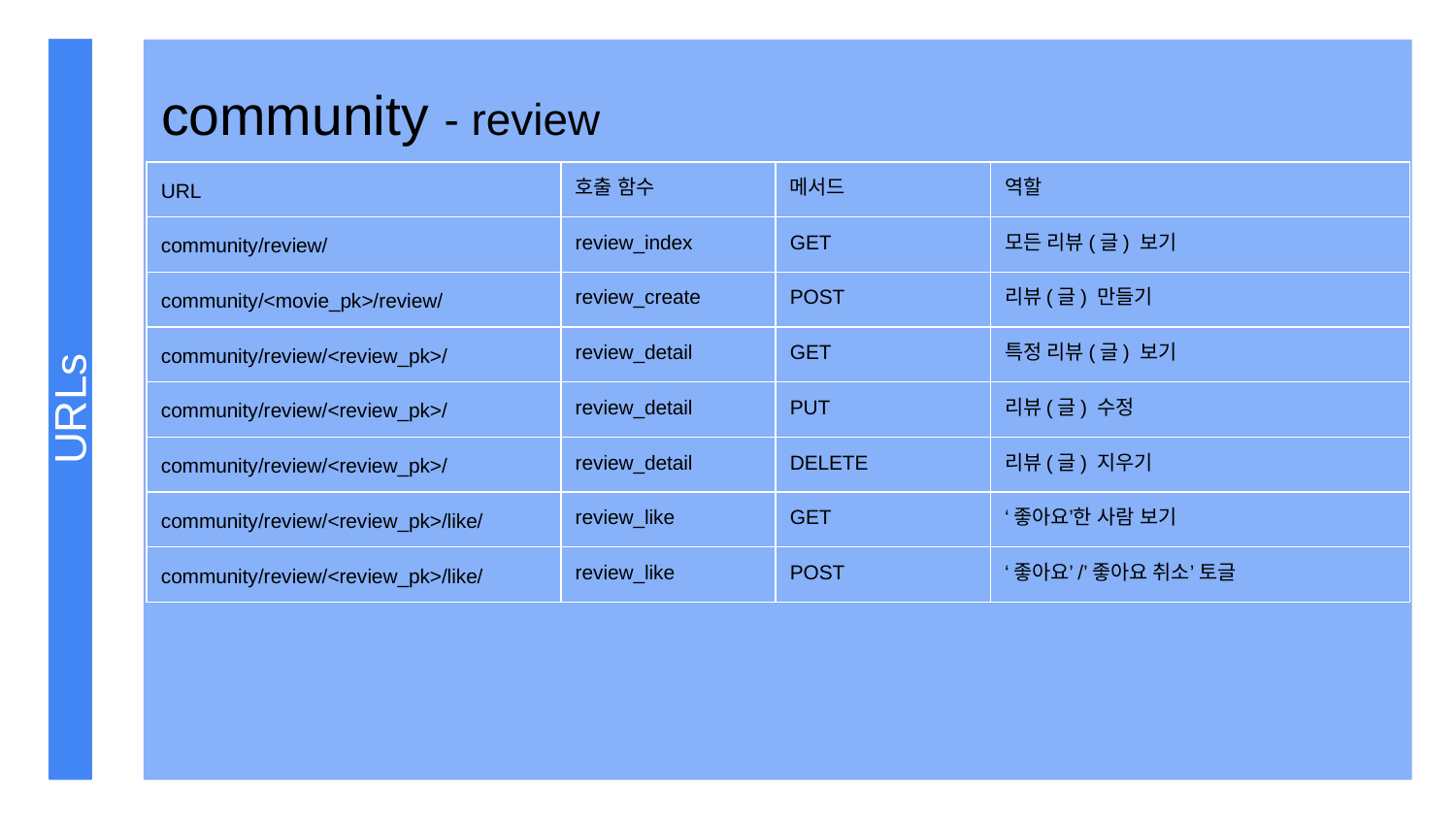

community - review
| URL | 호출 함수 | 메서드 | 역할 |
| --- | --- | --- | --- |
| community/review/ | review\_index | GET | 모든 리뷰(글) 보기 |
| community/<movie\_pk>/review/ | review\_create | POST | 리뷰(글) 만들기 |
| community/review/<review\_pk>/ | review\_detail | GET | 특정 리뷰(글) 보기 |
| community/review/<review\_pk>/ | review\_detail | PUT | 리뷰(글) 수정 |
| community/review/<review\_pk>/ | review\_detail | DELETE | 리뷰(글) 지우기 |
| community/review/<review\_pk>/like/ | review\_like | GET | ‘좋아요’한 사람 보기 |
| community/review/<review\_pk>/like/ | review\_like | POST | ‘좋아요’/’좋아요 취소’ 토글 |
# URLs